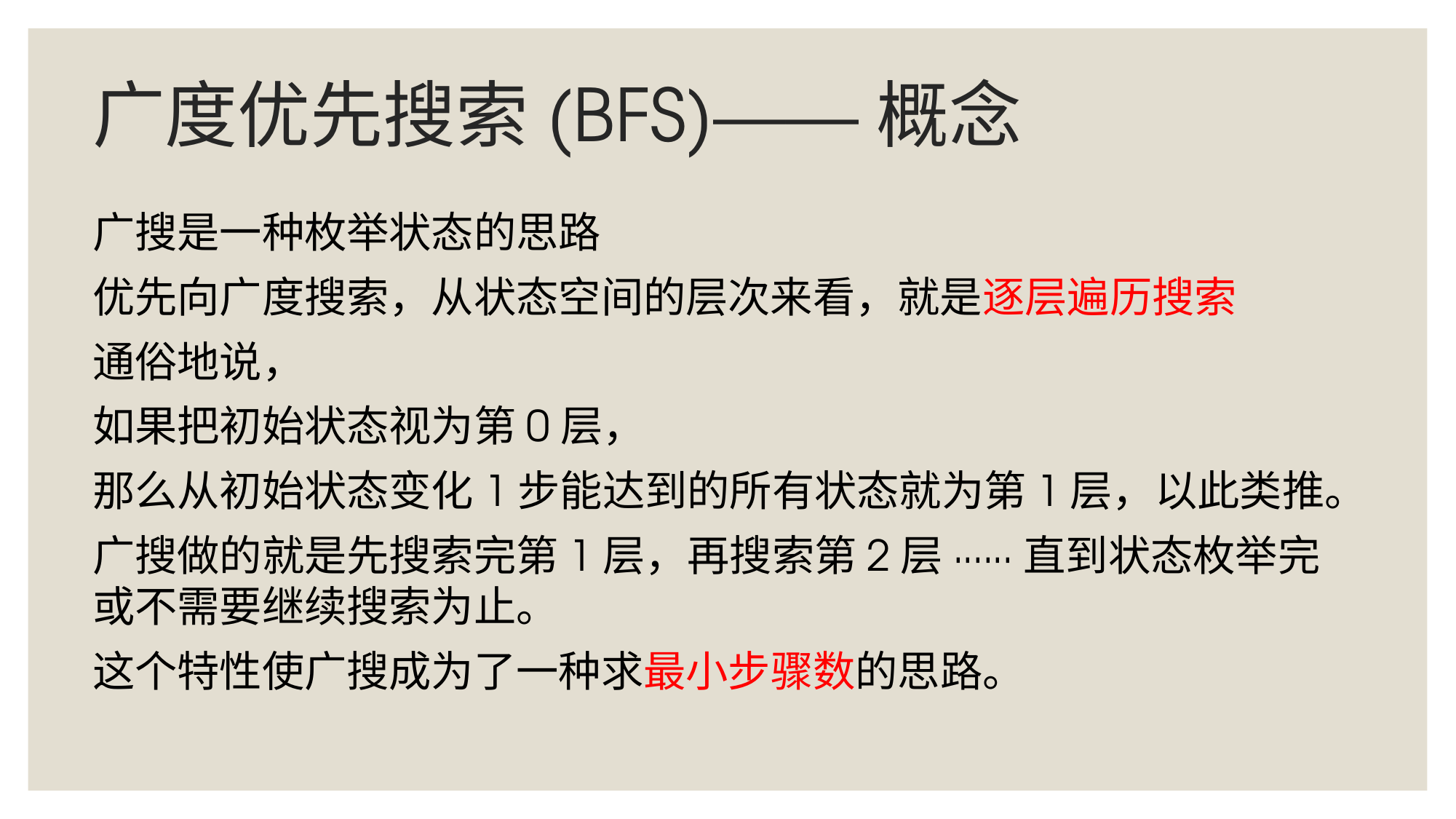

# 广度优先搜索(BFS)——概念
广搜是一种枚举状态的思路
优先向广度搜索，从状态空间的层次来看，就是逐层遍历搜索
通俗地说，
如果把初始状态视为第0层，
那么从初始状态变化1步能达到的所有状态就为第1层，以此类推。
广搜做的就是先搜索完第1层，再搜索第2层······直到状态枚举完或不需要继续搜索为止。
这个特性使广搜成为了一种求最小步骤数的思路。